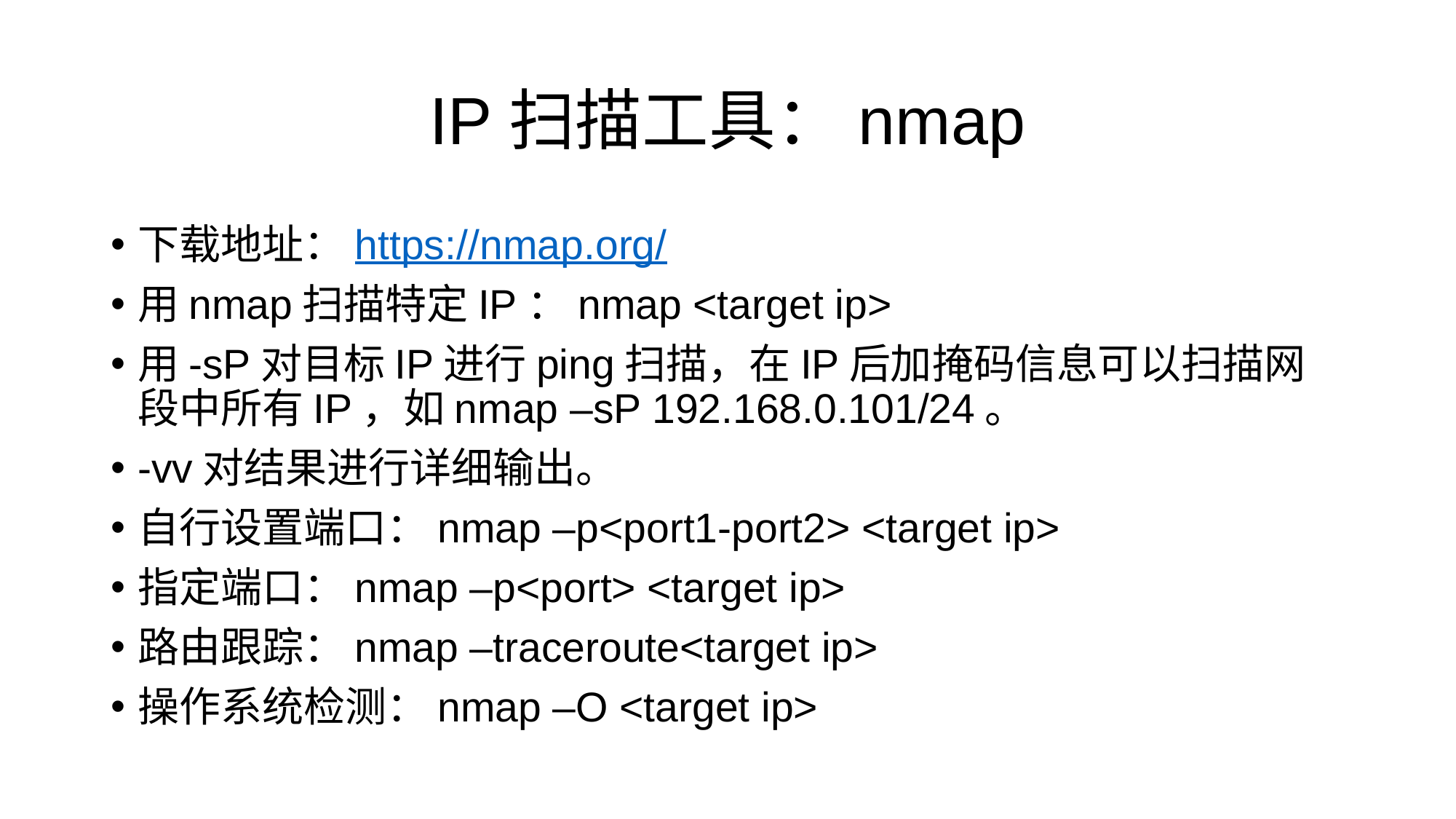

# IP扫描工具：nmap
下载地址：https://nmap.org/
用nmap扫描特定IP：nmap <target ip>
用-sP对目标IP进行ping扫描，在IP后加掩码信息可以扫描网段中所有IP，如nmap –sP 192.168.0.101/24。
-vv对结果进行详细输出。
自行设置端口：nmap –p<port1-port2> <target ip>
指定端口：nmap –p<port> <target ip>
路由跟踪：nmap –traceroute<target ip>
操作系统检测：nmap –O <target ip>